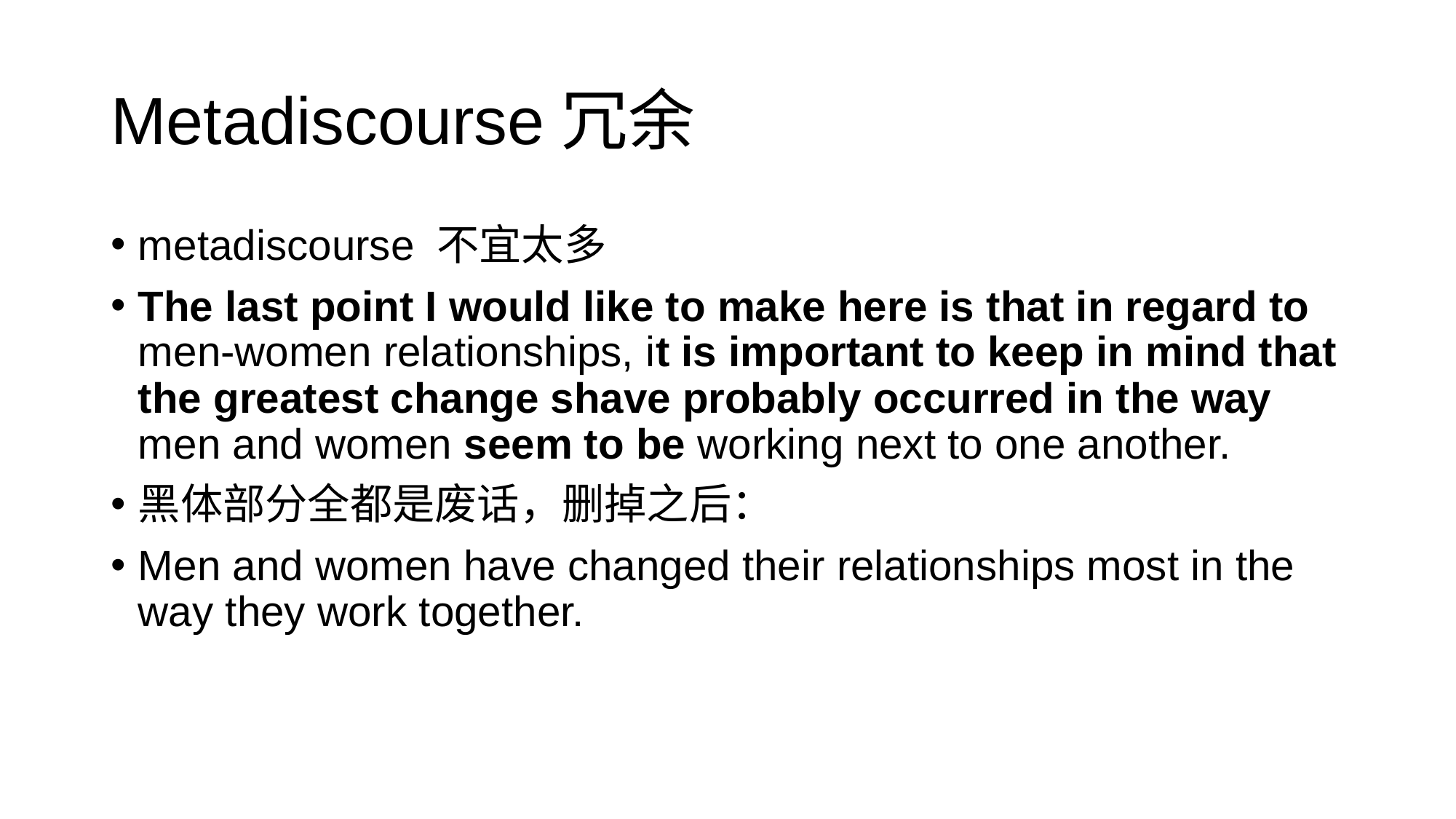

# Metadiscourse冗余
metadiscourse 不宜太多
The last point I would like to make here is that in regard to men-women relationships, it is important to keep in mind that the greatest change shave probably occurred in the way men and women seem to be working next to one another.
黑体部分全都是废话，删掉之后：
Men and women have changed their relationships most in the way they work together.